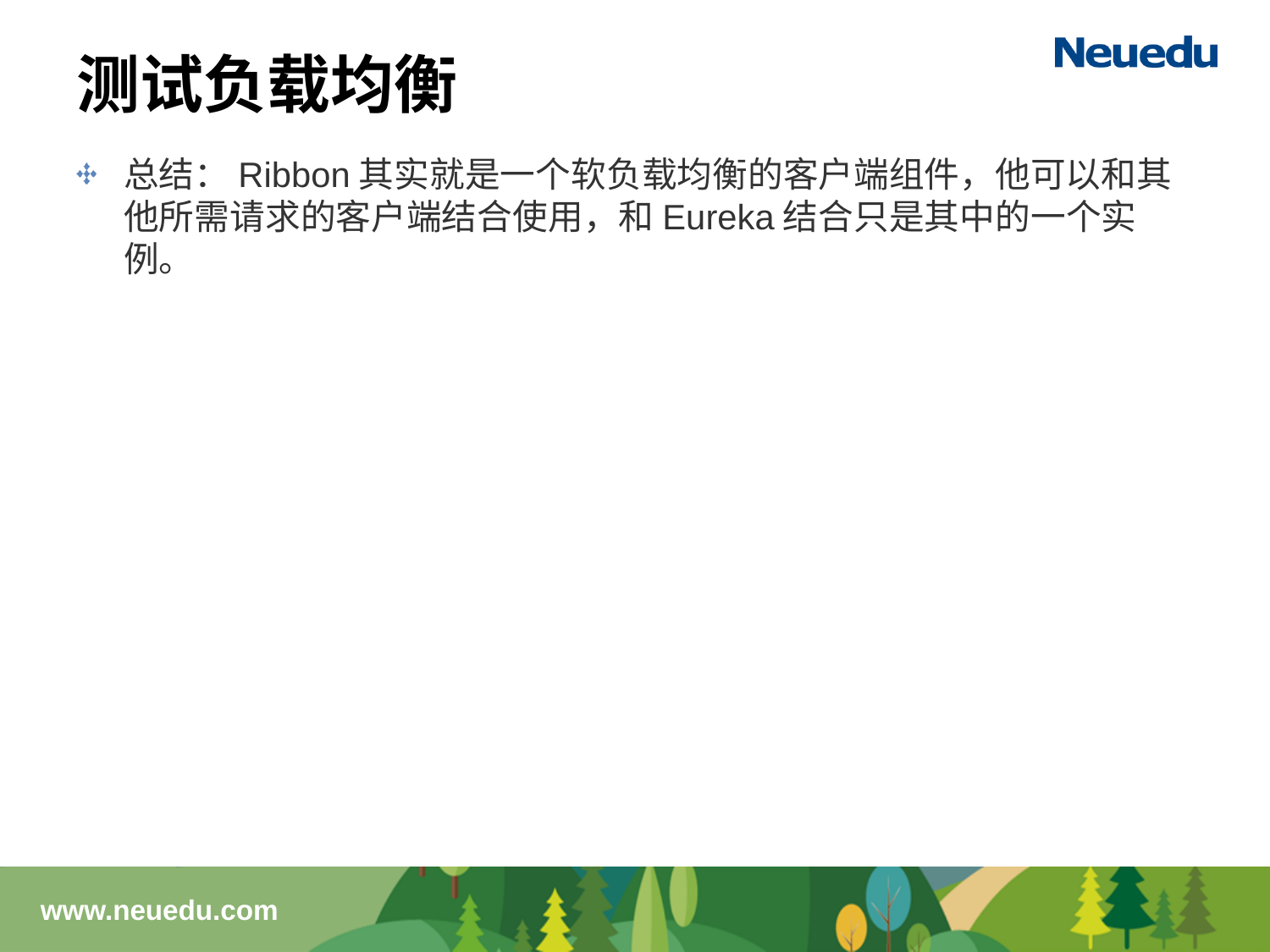

# 测试负载均衡
总结：Ribbon其实就是一个软负载均衡的客户端组件，他可以和其他所需请求的客户端结合使用，和Eureka结合只是其中的一个实例。